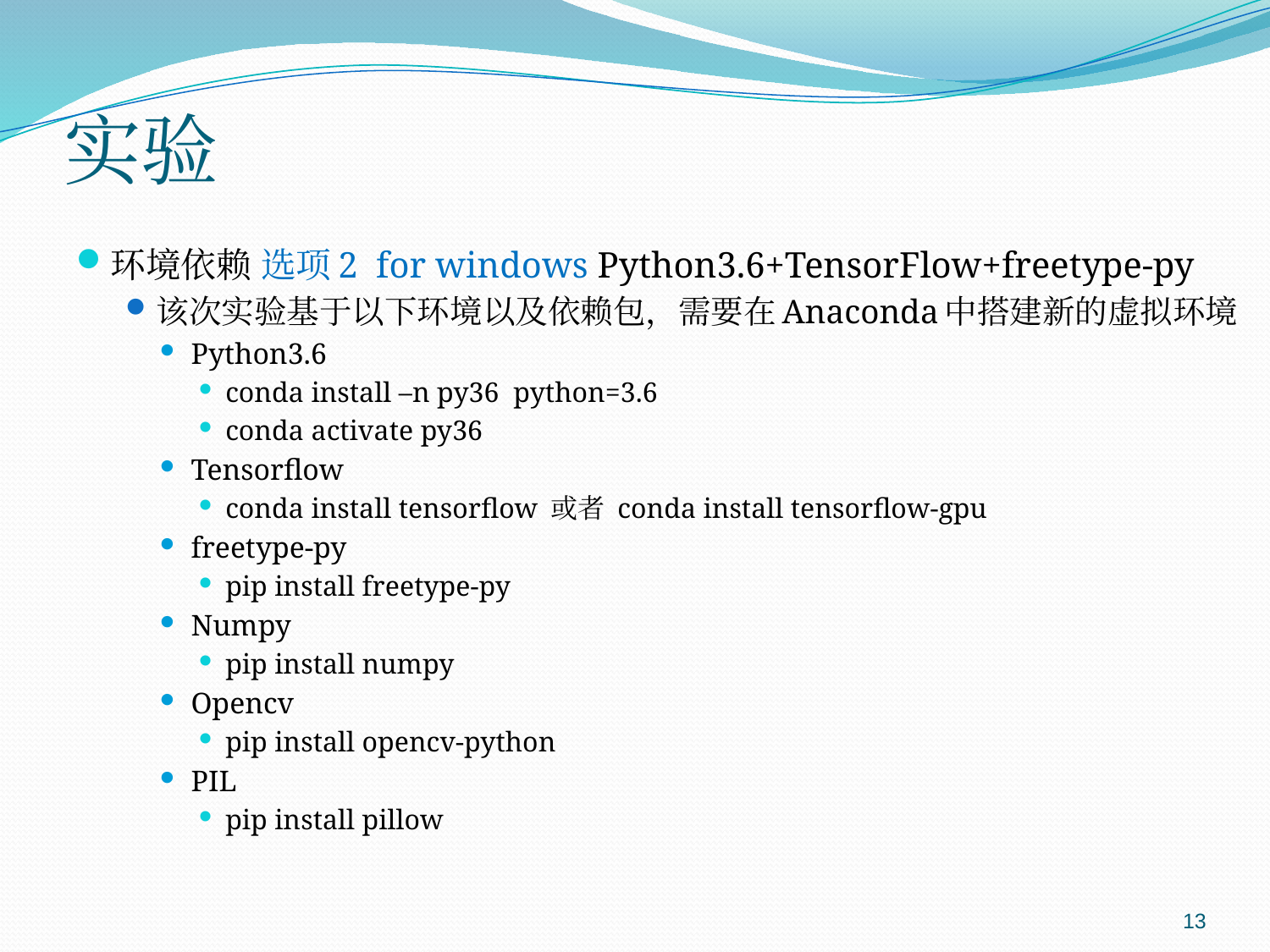

# 实验
环境依赖 选项2  for windows Python3.6+TensorFlow+freetype-py
该次实验基于以下环境以及依赖包，需要在Anaconda中搭建新的虚拟环境
Python3.6
conda install –n py36  python=3.6
conda activate py36
Tensorflow
conda install tensorflow 或者 conda install tensorflow-gpu
freetype-py
pip install freetype-py
Numpy
pip install numpy
Opencv
pip install opencv-python
PIL
pip install pillow

13